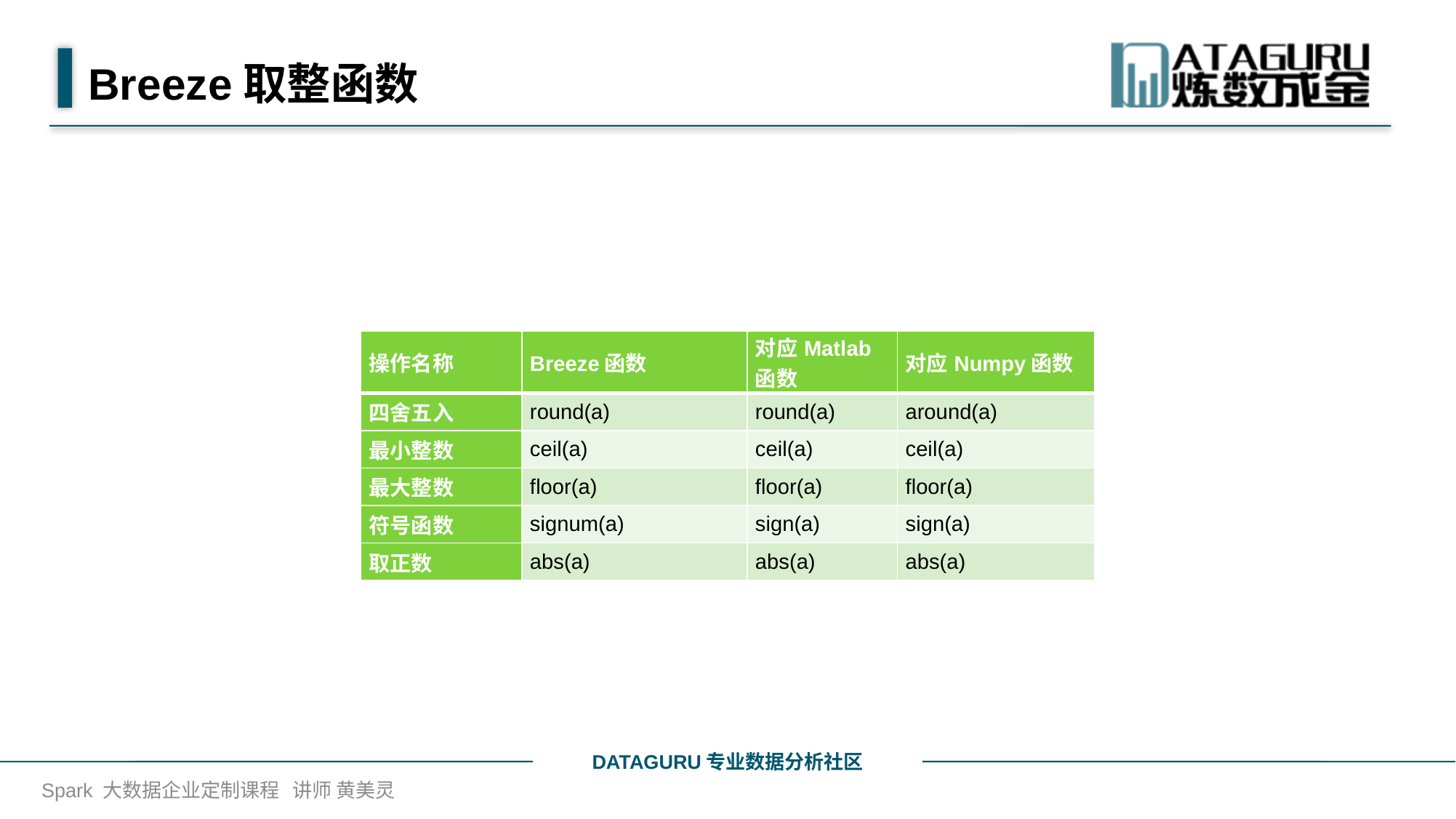

# Breeze取整函数

| 操作名称 | Breeze函数 | 对应Matlab函数 | 对应Numpy函数 |
| --- | --- | --- | --- |
| 四舍五入 | round(a) | round(a) | around(a) |
| 最小整数 | ceil(a) | ceil(a) | ceil(a) |
| 最大整数 | floor(a) | floor(a) | floor(a) |
| 符号函数 | signum(a) | sign(a) | sign(a) |
| 取正数 | abs(a) | abs(a) | abs(a) |